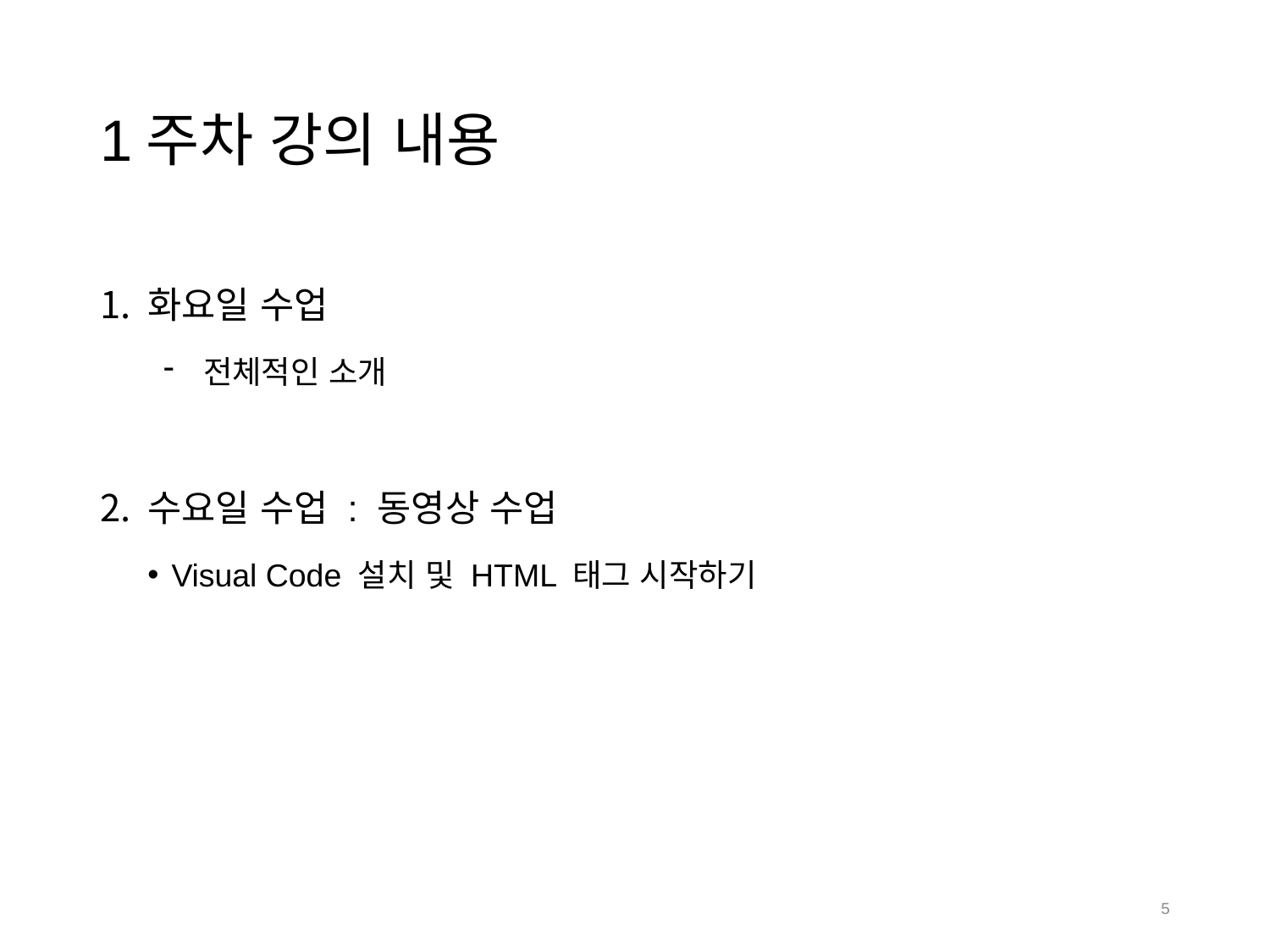

# 1주차 강의 내용
화요일 수업
전체적인 소개

수요일 수업 : 동영상 수업
Visual Code 설치 및 HTML 태그 시작하기

5